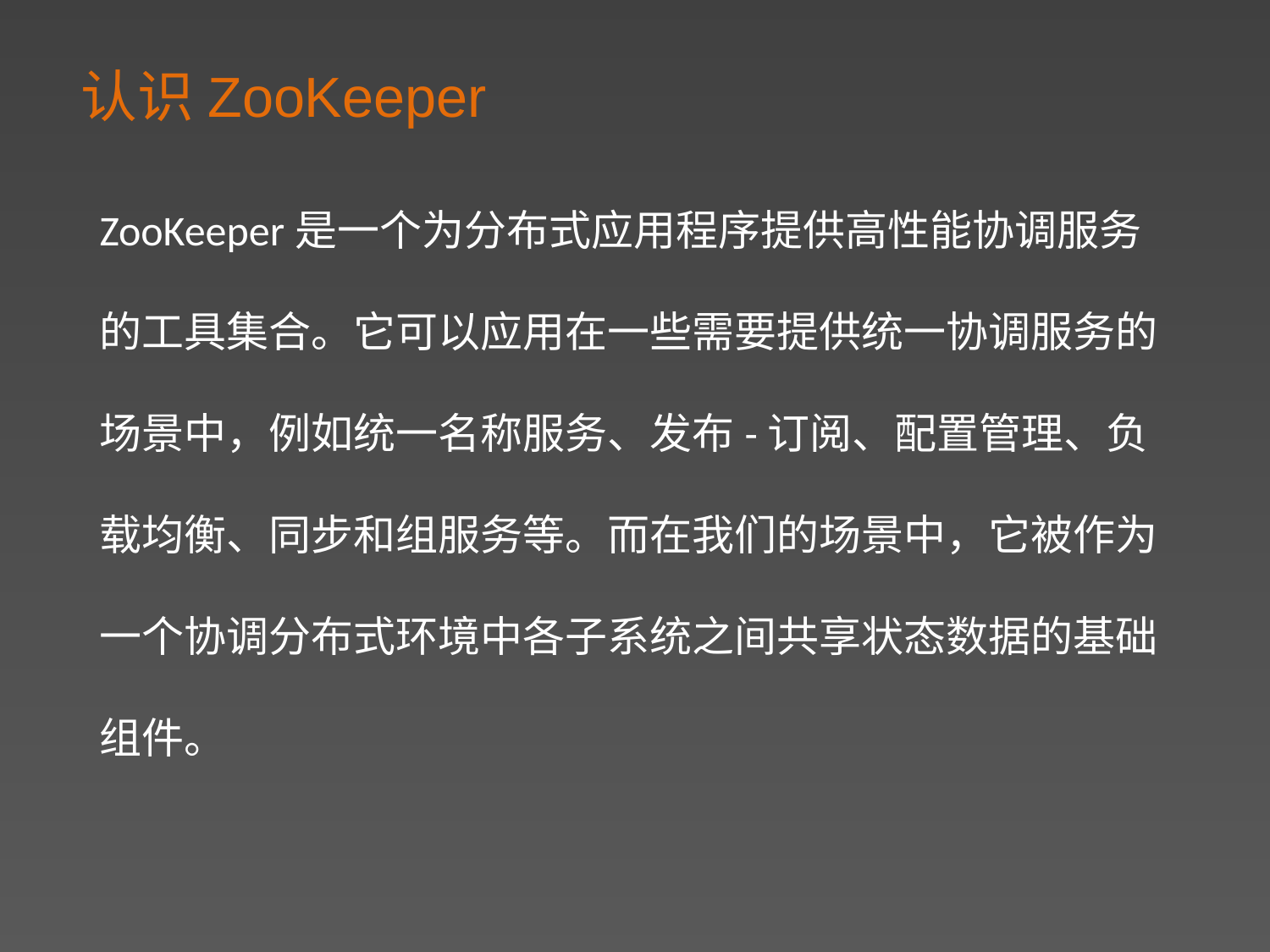

认识ZooKeeper
ZooKeeper是一个为分布式应用程序提供高性能协调服务的工具集合。它可以应用在一些需要提供统一协调服务的场景中，例如统一名称服务、发布-订阅、配置管理、负载均衡、同步和组服务等。而在我们的场景中，它被作为一个协调分布式环境中各子系统之间共享状态数据的基础组件。